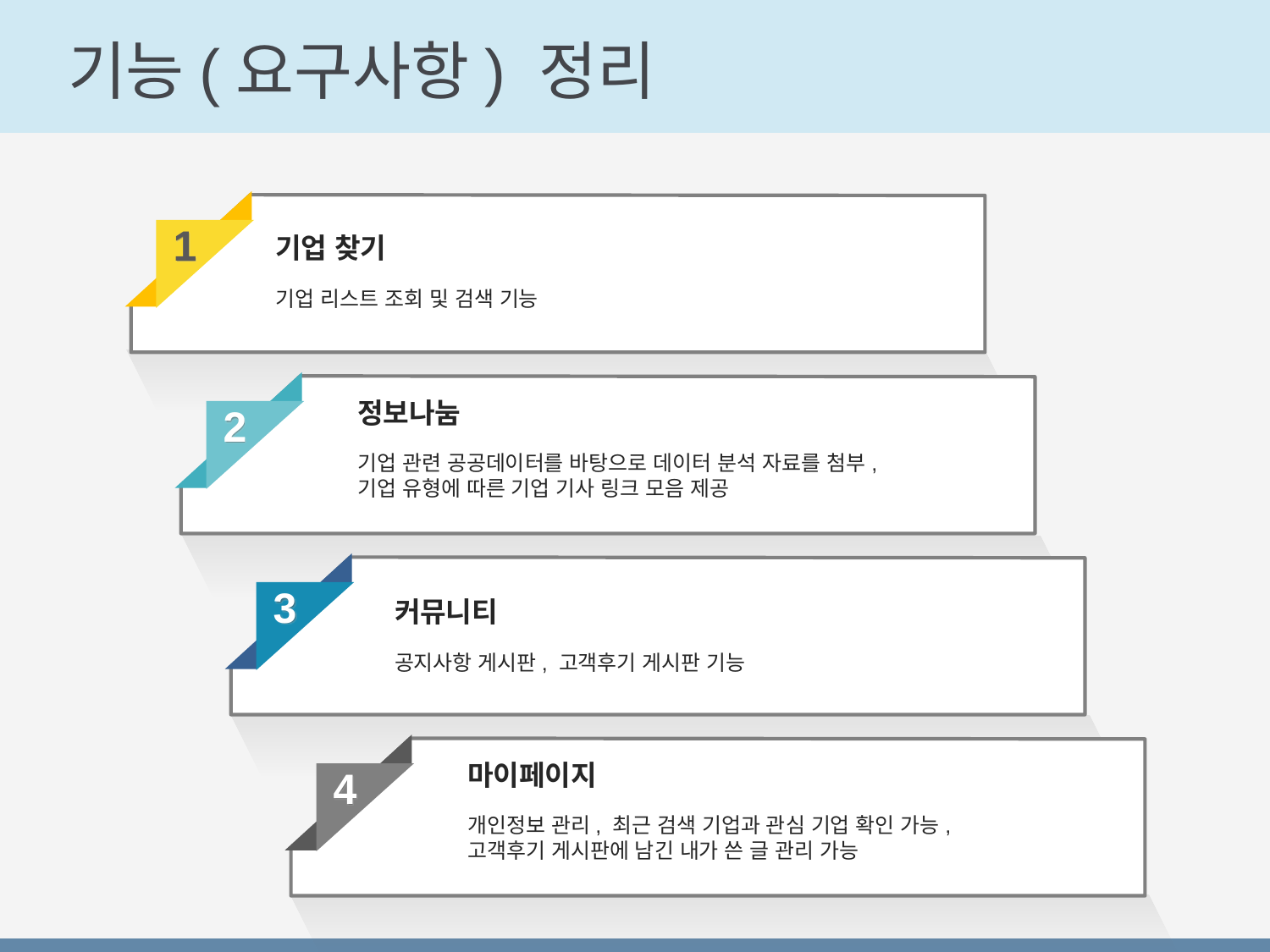

# 기능(요구사항) 정리

1
기업 찾기

기업 리스트 조회 및 검색 기능

정보나눔

기업 관련 공공데이터를 바탕으로 데이터 분석 자료를 첨부,
기업 유형에 따른 기업 기사 링크 모음 제공
2

3
커뮤니티

공지사항 게시판, 고객후기 게시판 기능

마이페이지

개인정보 관리, 최근 검색 기업과 관심 기업 확인 가능,
고객후기 게시판에 남긴 내가 쓴 글 관리 가능
4